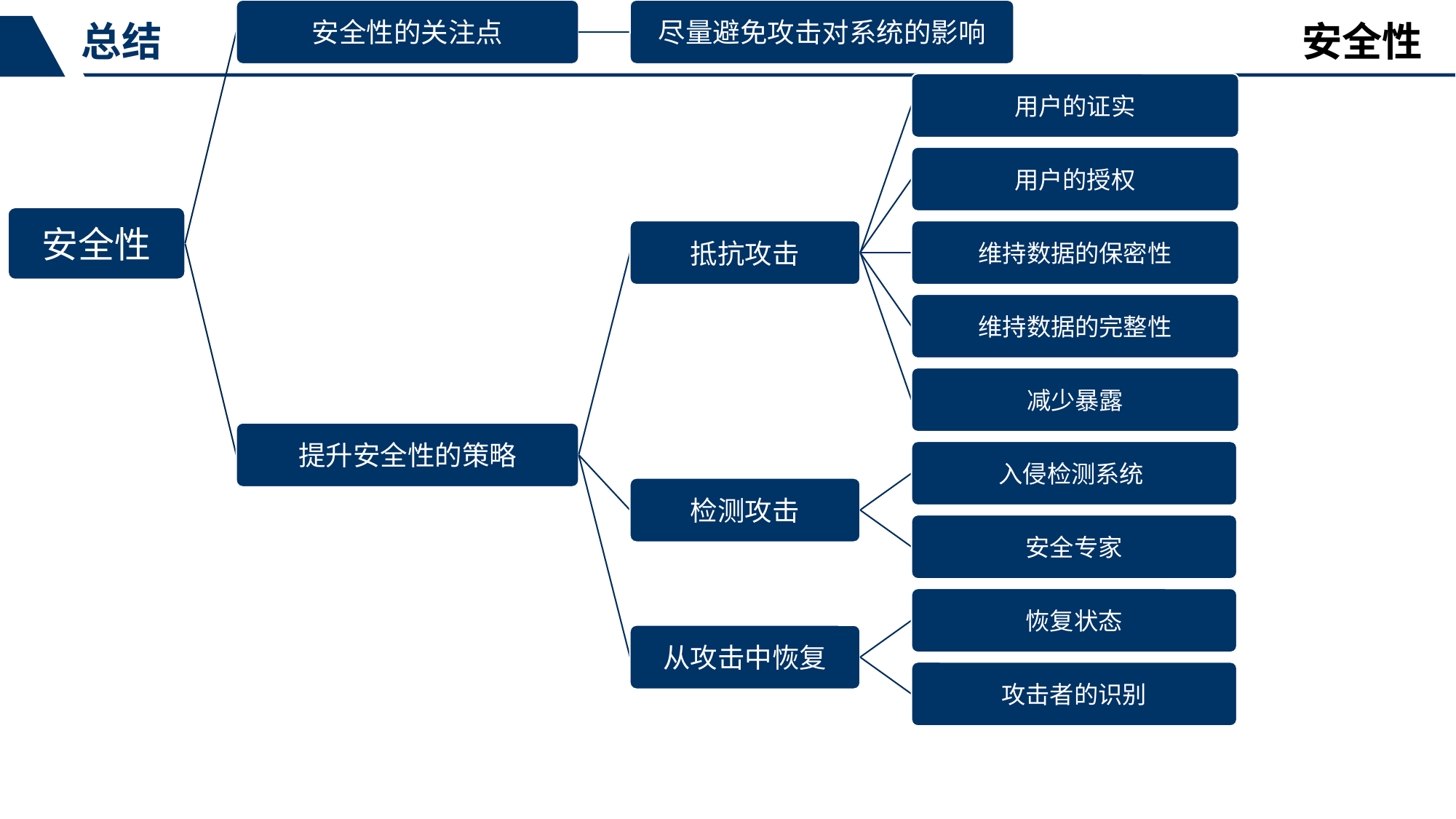

安全性

总结

安全性

安全性的关注点

尽量避免攻击对系统的影响

提升安全性的策略

抵抗攻击

用户的证实

用户的授权

维持数据的保密性

维持数据的完整性

减少暴露

检测攻击

入侵检测系统

安全专家

从攻击中恢复

恢复状态

攻击者的识别